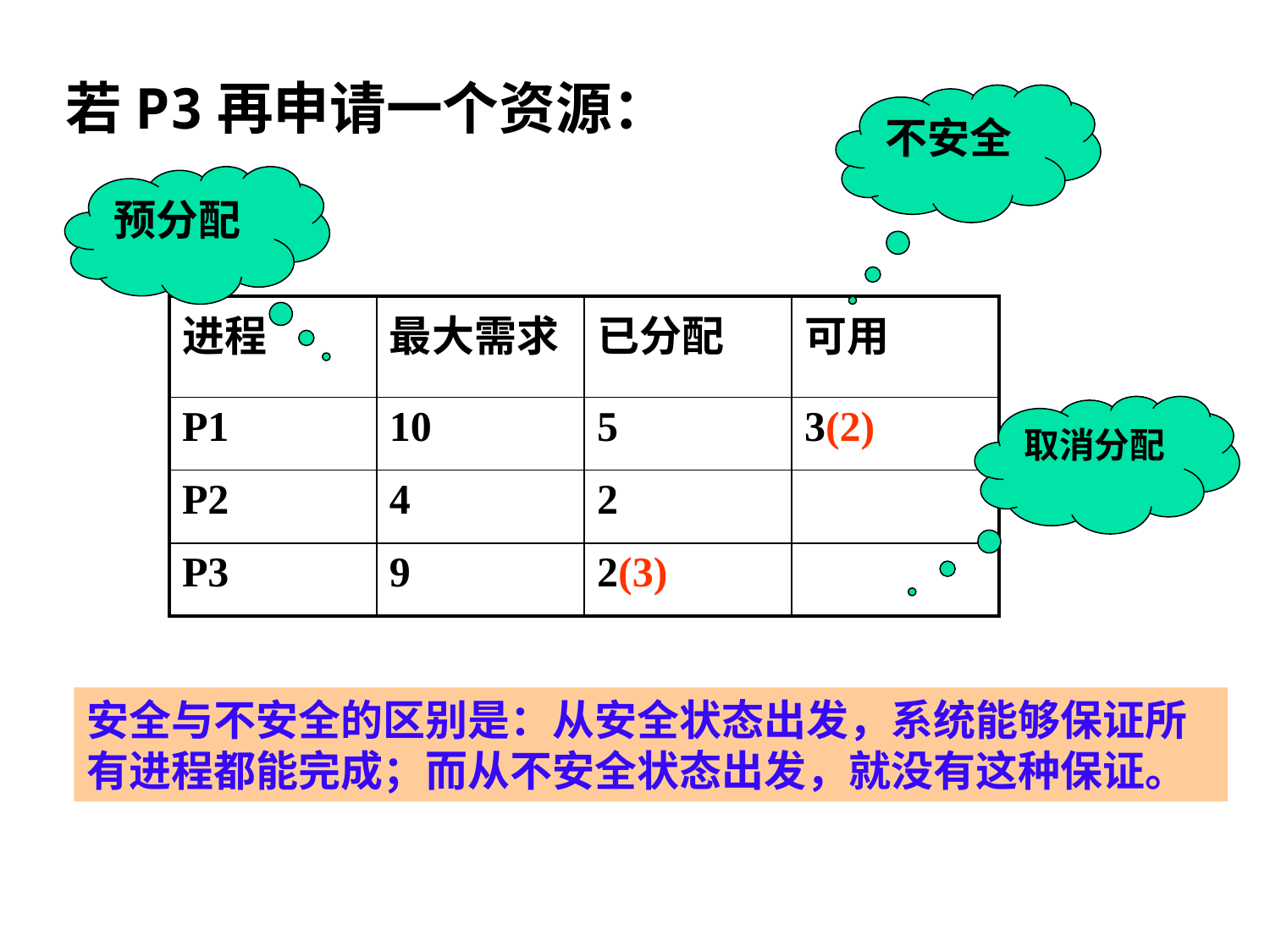

若P3再申请一个资源：
不安全
预分配
| 进程 | 最大需求 | 已分配 | 可用 |
| --- | --- | --- | --- |
| P1 | 10 | 5 | 3(2) |
| P2 | 4 | 2 |  |
| P3 | 9 | 2(3) |  |
取消分配
安全与不安全的区别是：从安全状态出发，系统能够保证所有进程都能完成；而从不安全状态出发，就没有这种保证。